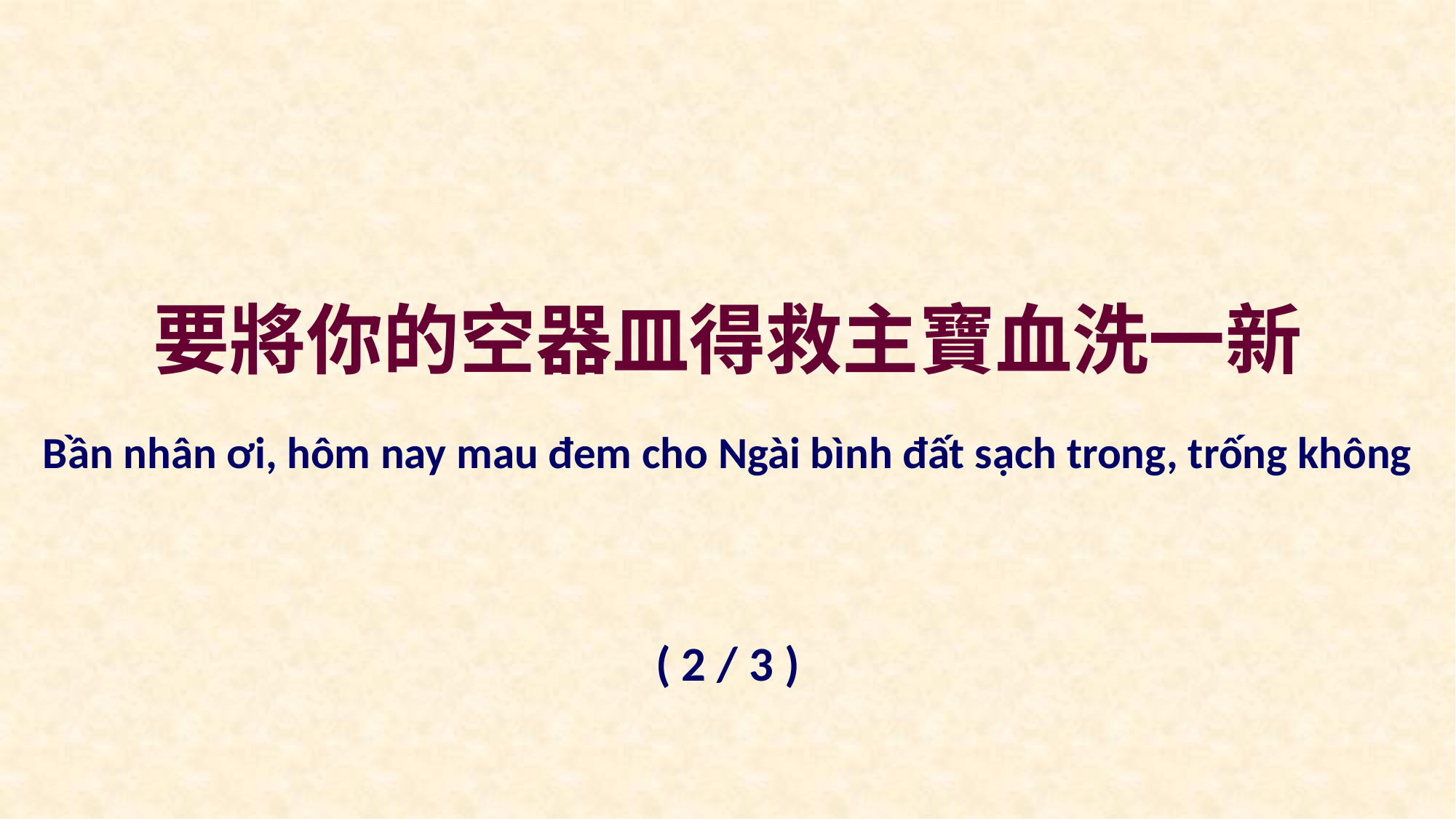

要將你的空器皿得救主寶血洗一新
Bần nhân ơi, hôm nay mau đem cho Ngài bình đất sạch trong, trống không
( 2 / 3 )